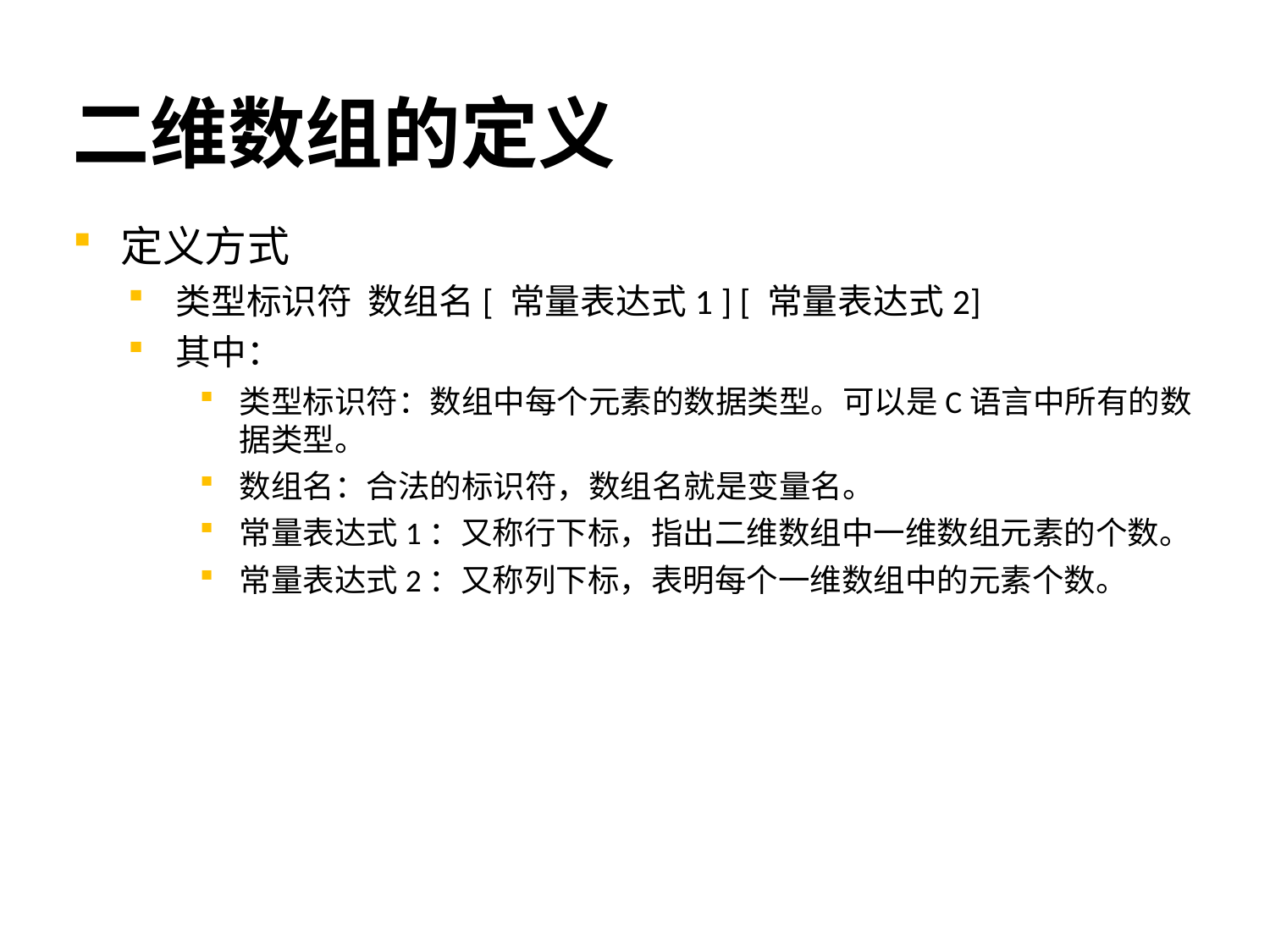

# 二维数组的定义
定义方式
类型标识符  数组名[ 常量表达式1 ] [ 常量表达式2]
其中：
类型标识符：数组中每个元素的数据类型。可以是C语言中所有的数据类型。
数组名：合法的标识符，数组名就是变量名。
常量表达式1：又称行下标，指出二维数组中一维数组元素的个数。
常量表达式2：又称列下标，表明每个一维数组中的元素个数。